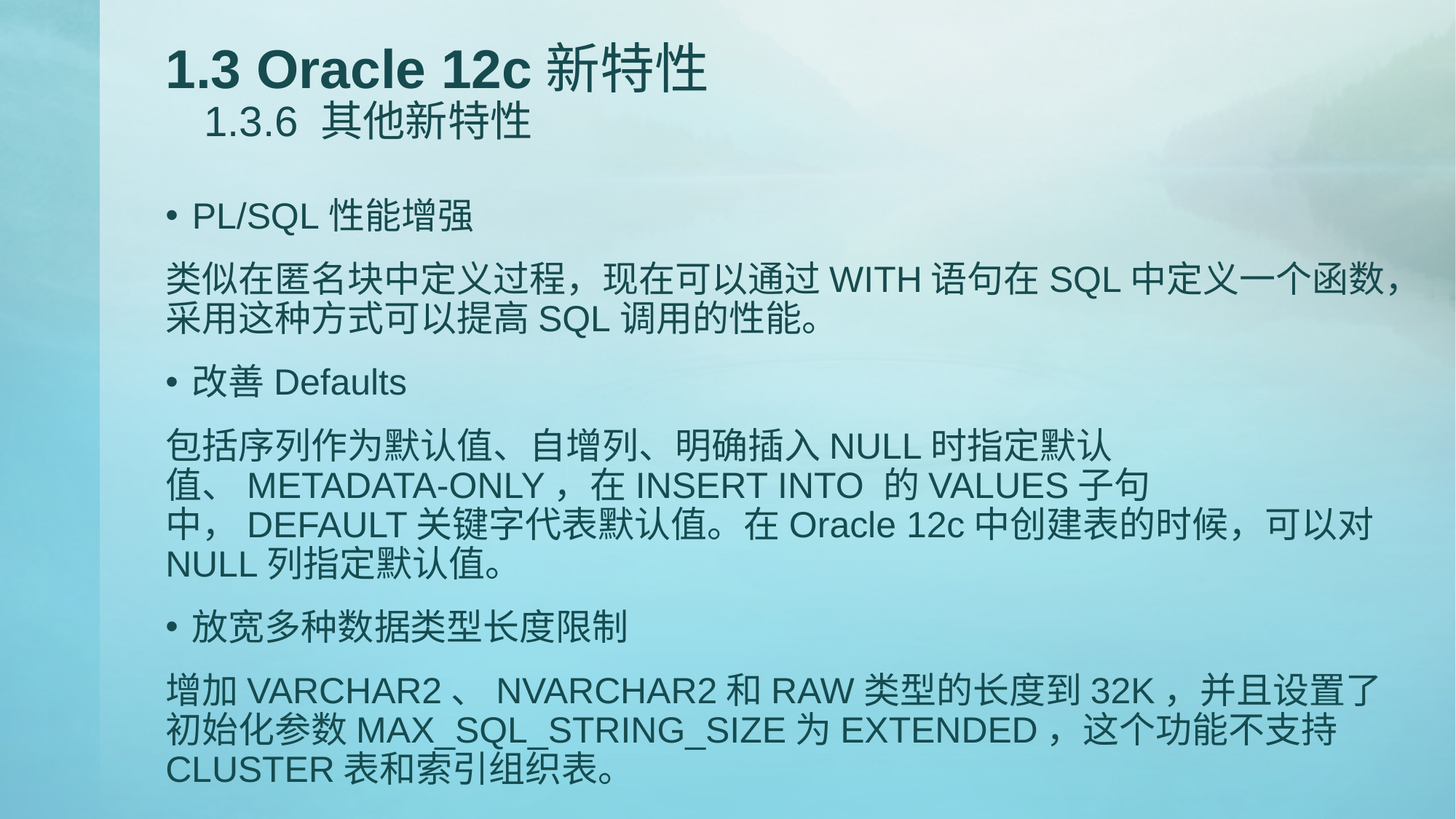

# 1.3 Oracle 12c新特性 1.3.6 其他新特性
PL/SQL性能增强
类似在匿名块中定义过程，现在可以通过WITH语句在SQL中定义一个函数，采用这种方式可以提高SQL调用的性能。
改善Defaults
包括序列作为默认值、自增列、明确插入NULL时指定默认值、METADATA-ONLY，在INSERT INTO 的VALUES子句中，DEFAULT关键字代表默认值。在Oracle 12c中创建表的时候，可以对NULL列指定默认值。
放宽多种数据类型长度限制
增加VARCHAR2、NVARCHAR2和RAW类型的长度到32K，并且设置了初始化参数MAX_SQL_STRING_SIZE为EXTENDED，这个功能不支持CLUSTER表和索引组织表。